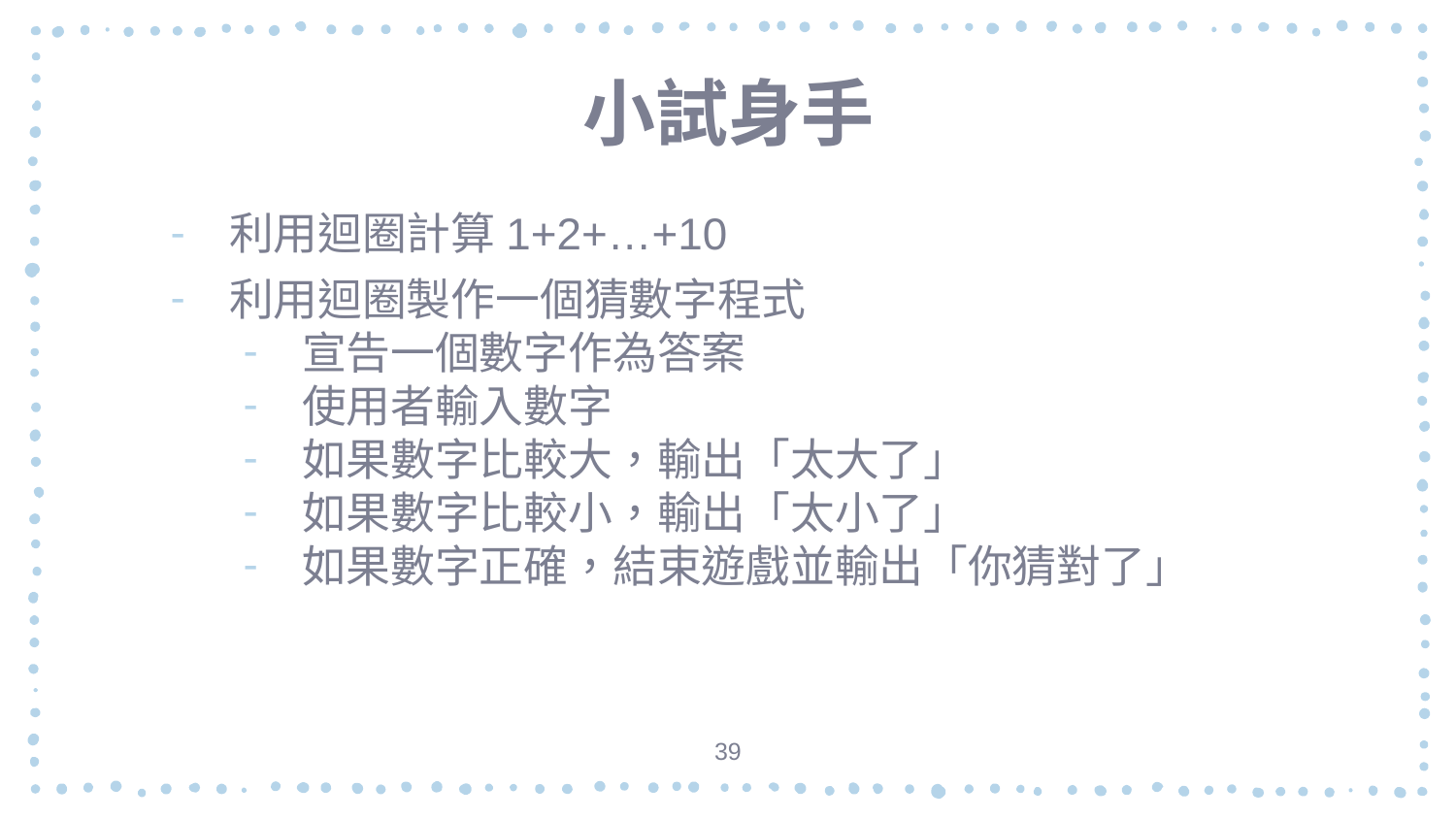

# 小試身手
利用迴圈計算1+2+…+10
利用迴圈製作一個猜數字程式
宣告一個數字作為答案
使用者輸入數字
如果數字比較大，輸出「太大了」
如果數字比較小，輸出「太小了」
如果數字正確，結束遊戲並輸出「你猜對了」

39